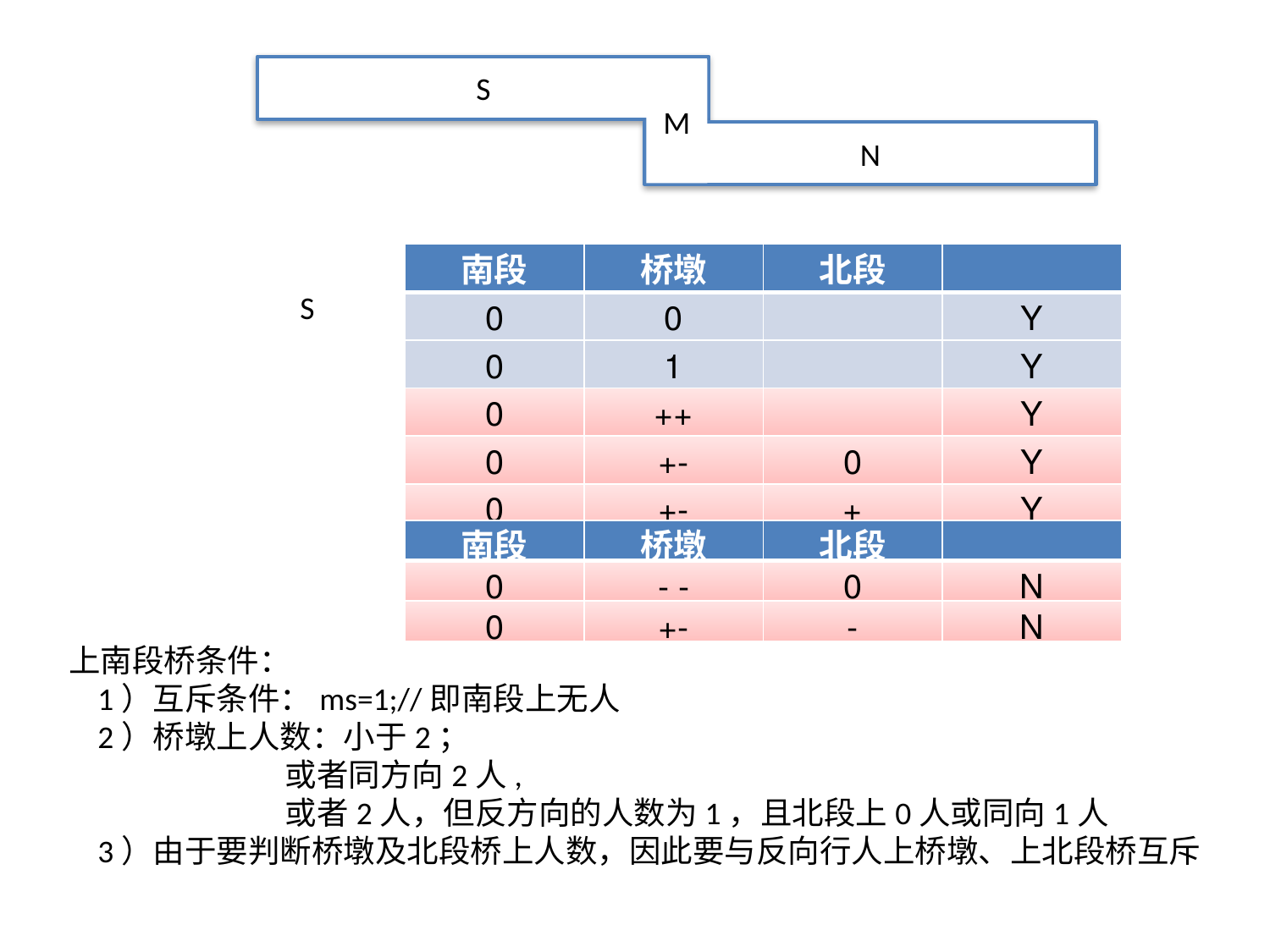

S
M
N
| 南段 | 桥墩 | 北段 |  |
| --- | --- | --- | --- |
| 0 | 0 |  | Y |
| 0 | 1 |  | Y |
| 0 | ++ |  | Y |
| 0 | +- | 0 | Y |
| 0 | +- | + | Y |
S
| 南段 | 桥墩 | 北段 |  |
| --- | --- | --- | --- |
| 0 | - - | 0 | N |
| 0 | +- | - | N |
上南段桥条件：
    1）互斥条件：ms=1;//即南段上无人
    2）桥墩上人数：小于2；
                             或者同方向2人,
                             或者2人，但反方向的人数为1，且北段上0人或同向1人
    3）由于要判断桥墩及北段桥上人数，因此要与反向行人上桥墩、上北段桥互斥